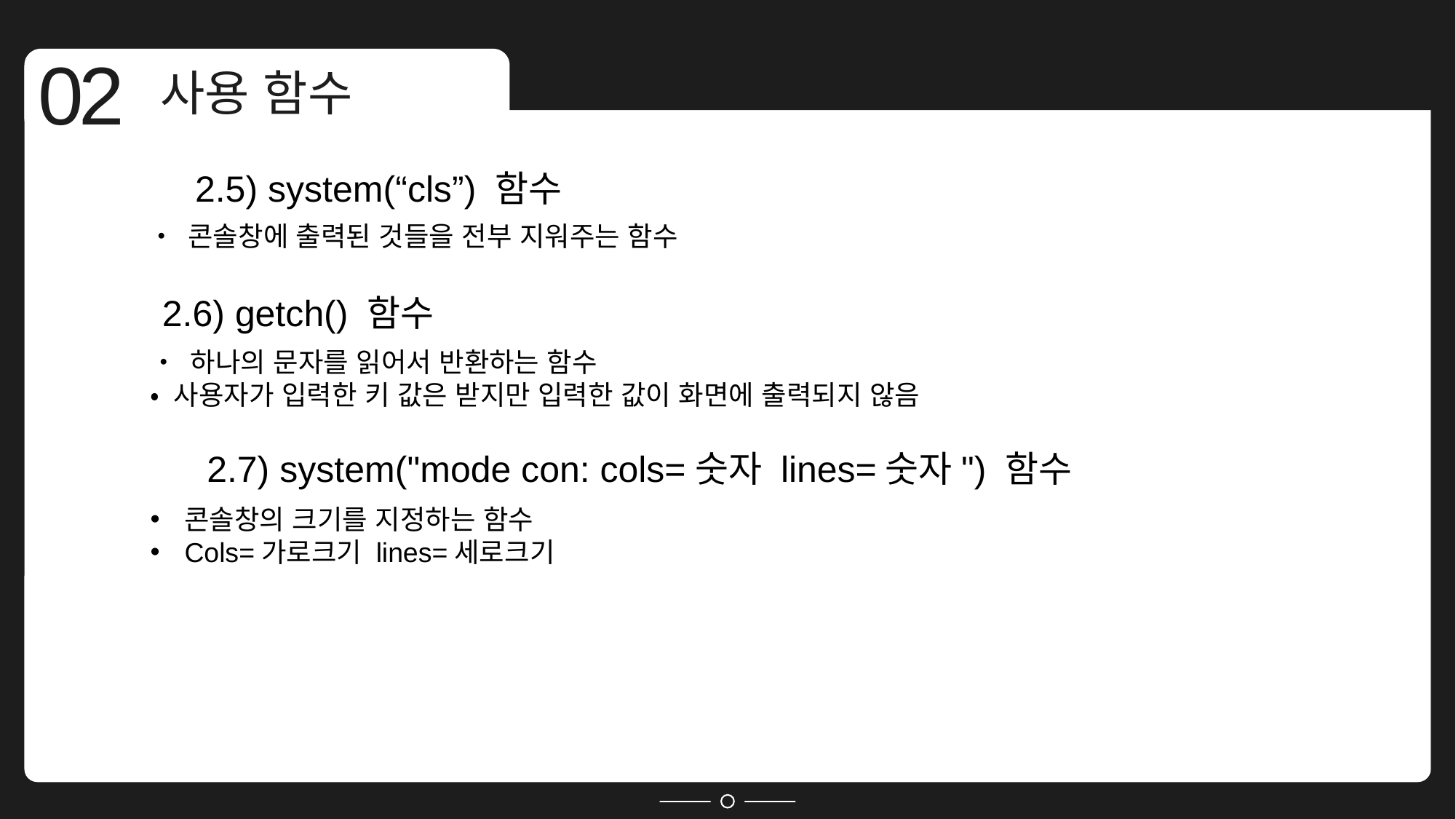

02
사용 함수
2.5) system(“cls”) 함수
• 콘솔창에 출력된 것들을 전부 지워주는 함수
2.6) getch() 함수
• 하나의 문자를 읽어서 반환하는 함수
• 사용자가 입력한 키 값은 받지만 입력한 값이 화면에 출력되지 않음
2.7) system("mode con: cols=숫자 lines=숫자") 함수
콘솔창의 크기를 지정하는 함수
Cols=가로크기 lines=세로크기